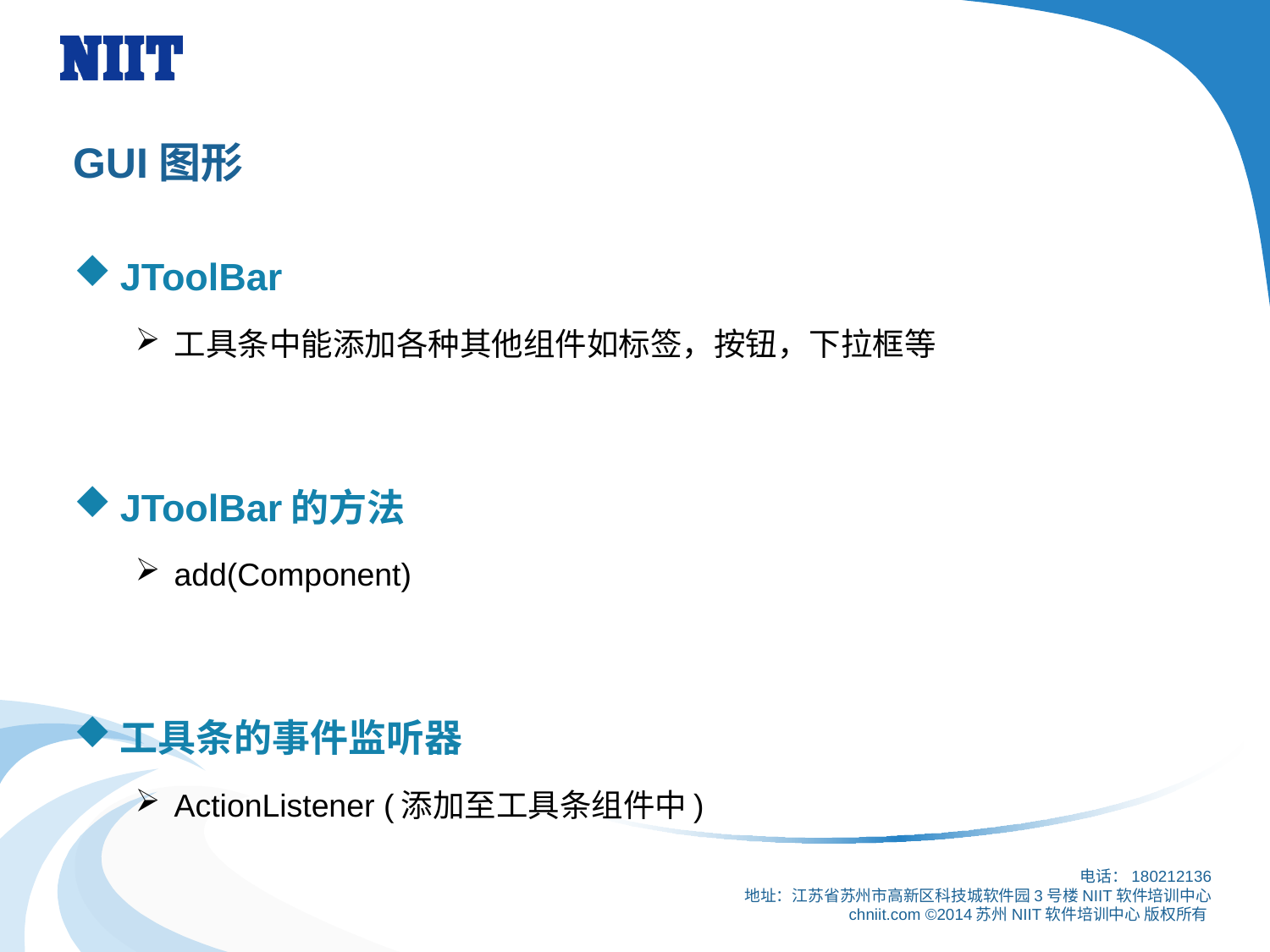

# GUI图形
JToolBar
工具条中能添加各种其他组件如标签，按钮，下拉框等

JToolBar的方法
add(Component)

工具条的事件监听器
ActionListener (添加至工具条组件中)